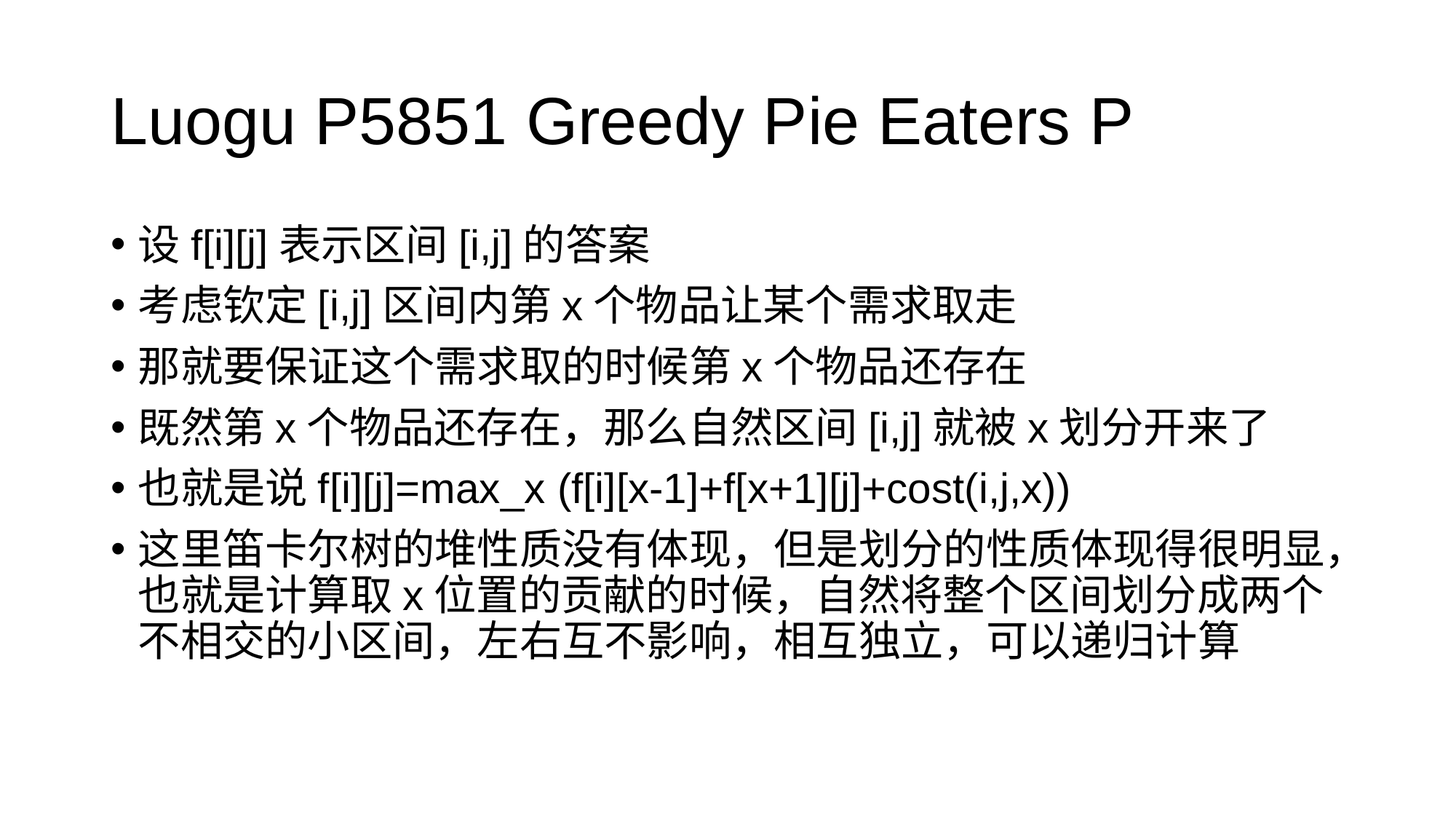

# Luogu P5851 Greedy Pie Eaters P
设f[i][j]表示区间[i,j]的答案
考虑钦定[i,j]区间内第x个物品让某个需求取走
那就要保证这个需求取的时候第x个物品还存在
既然第x个物品还存在，那么自然区间[i,j]就被x划分开来了
也就是说f[i][j]=max_x (f[i][x-1]+f[x+1][j]+cost(i,j,x))
这里笛卡尔树的堆性质没有体现，但是划分的性质体现得很明显，也就是计算取x位置的贡献的时候，自然将整个区间划分成两个不相交的小区间，左右互不影响，相互独立，可以递归计算